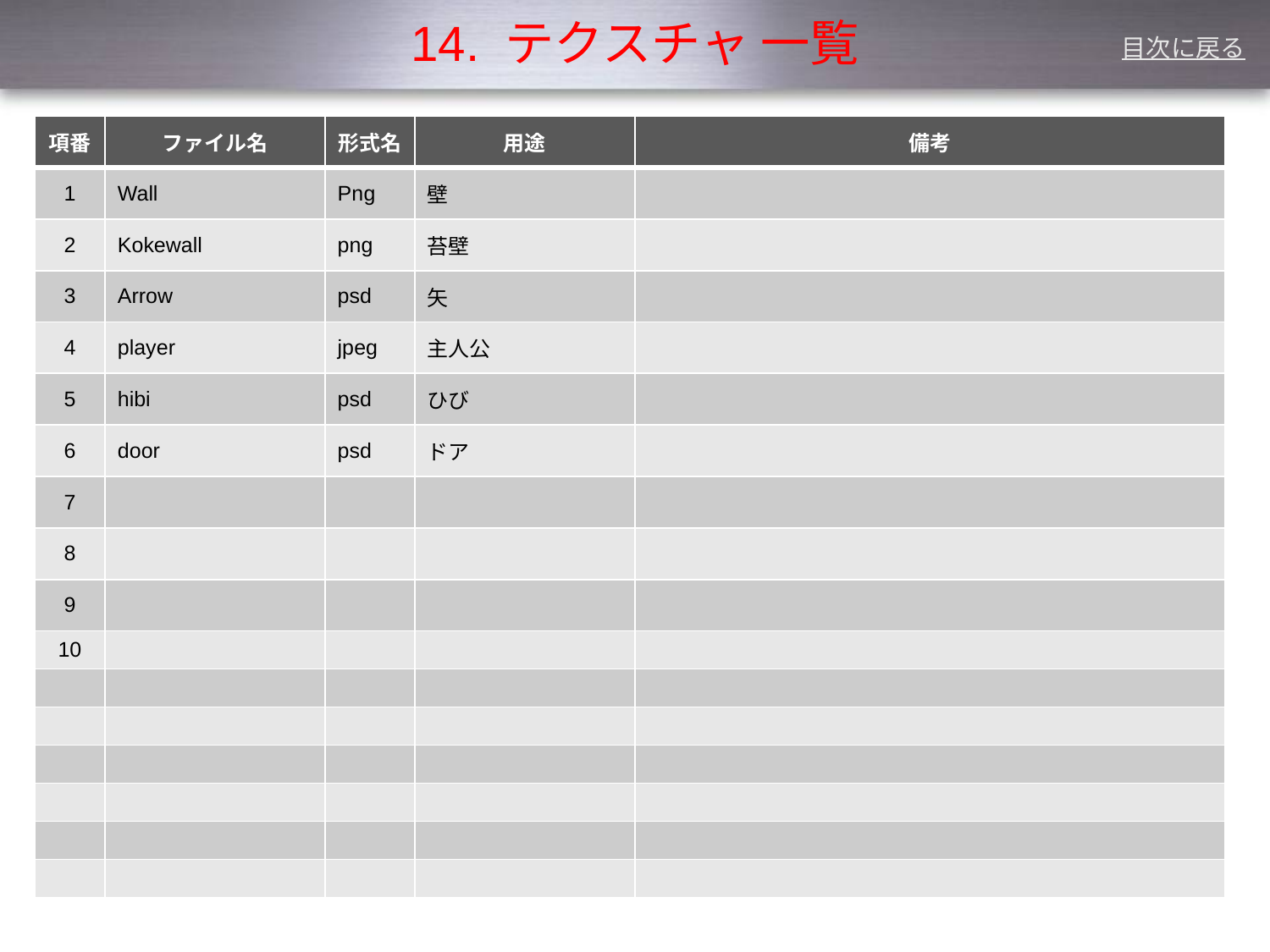

# 14. テクスチャ 一覧
目次に戻る
| 項番 | ファイル名 | 形式名 | 用途 | 備考 |
| --- | --- | --- | --- | --- |
| 1 | Wall | Png | 壁 |  |
| 2 | Kokewall | png | 苔壁 |  |
| 3 | Arrow | psd | 矢 |  |
| 4 | player | jpeg | 主人公 |  |
| 5 | hibi | psd | ひび |  |
| 6 | door | psd | ドア |  |
| 7 |  |  |  |  |
| 8 |  |  |  |  |
| 9 |  |  |  |  |
| 10 |  |  |  |  |
|  |  |  |  |  |
|  |  |  |  |  |
|  |  |  |  |  |
|  |  |  |  |  |
|  |  |  |  |  |
|  |  |  |  |  |